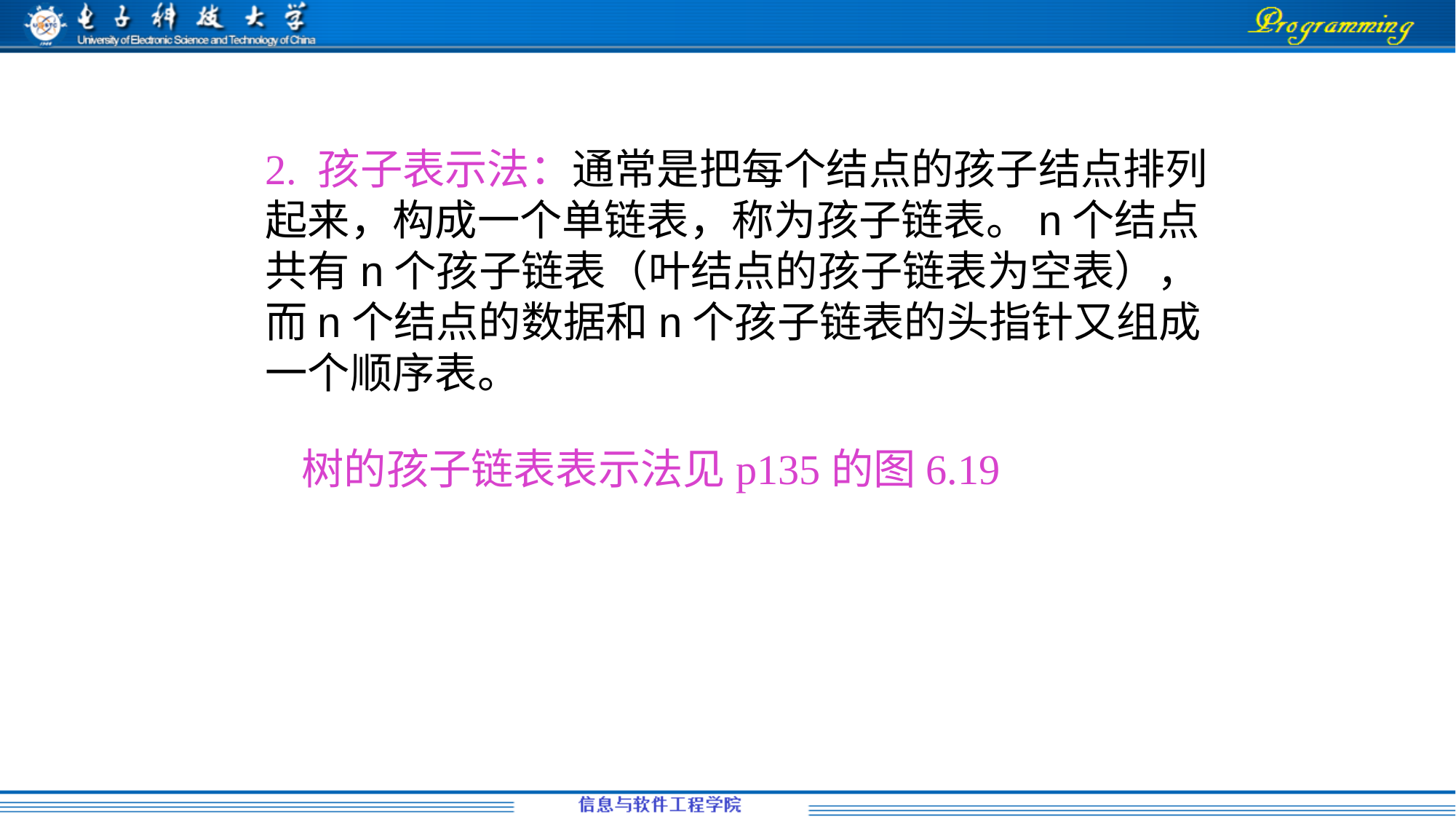

2. 孩子表示法：通常是把每个结点的孩子结点排列起来，构成一个单链表，称为孩子链表。n个结点共有n个孩子链表（叶结点的孩子链表为空表），而n个结点的数据和n个孩子链表的头指针又组成一个顺序表。
树的孩子链表表示法见p135的图6.19